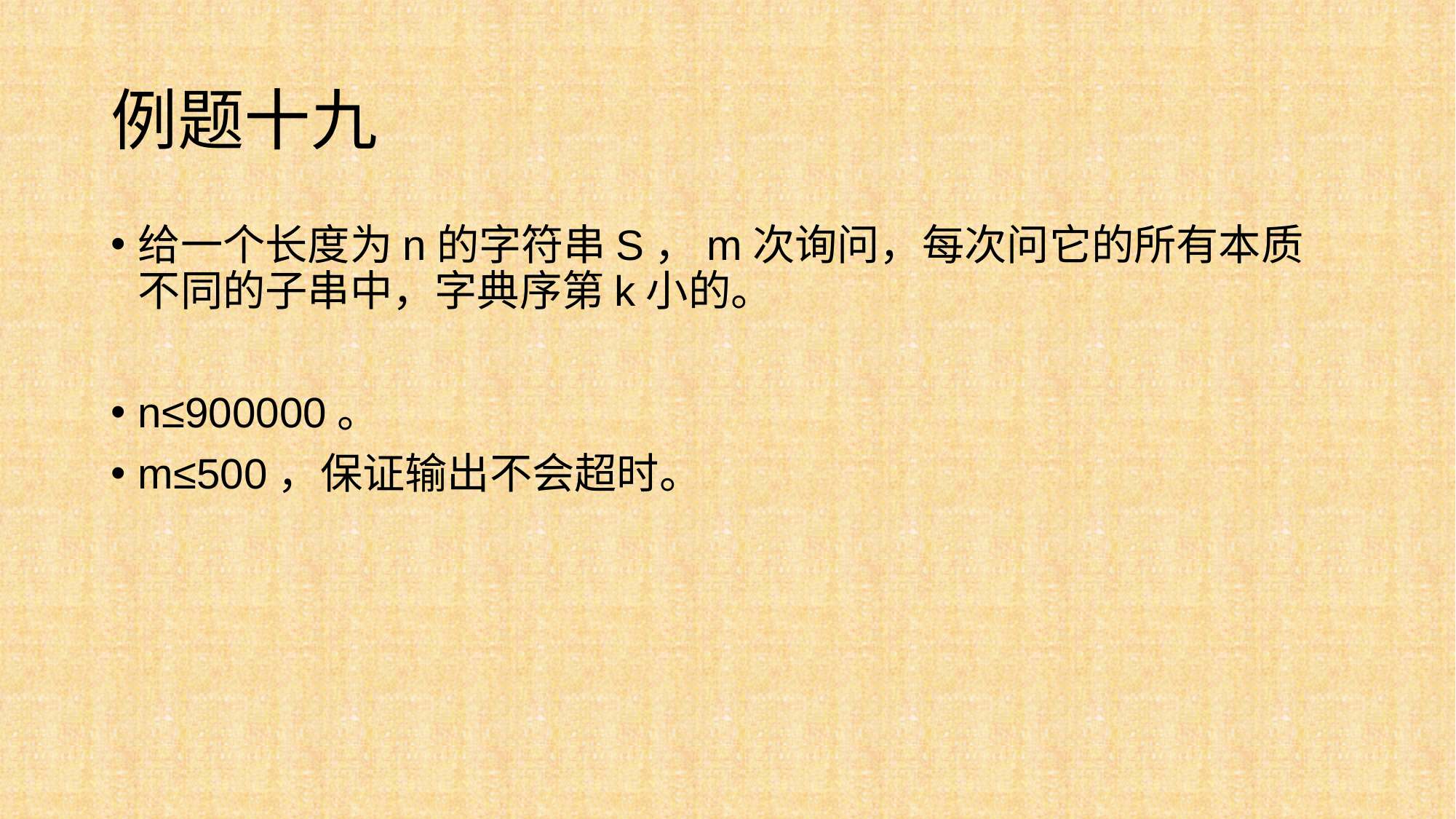

# 例题十九
给一个长度为n的字符串S，m次询问，每次问它的所有本质不同的子串中，字典序第k小的。

n≤900000。
m≤500，保证输出不会超时。